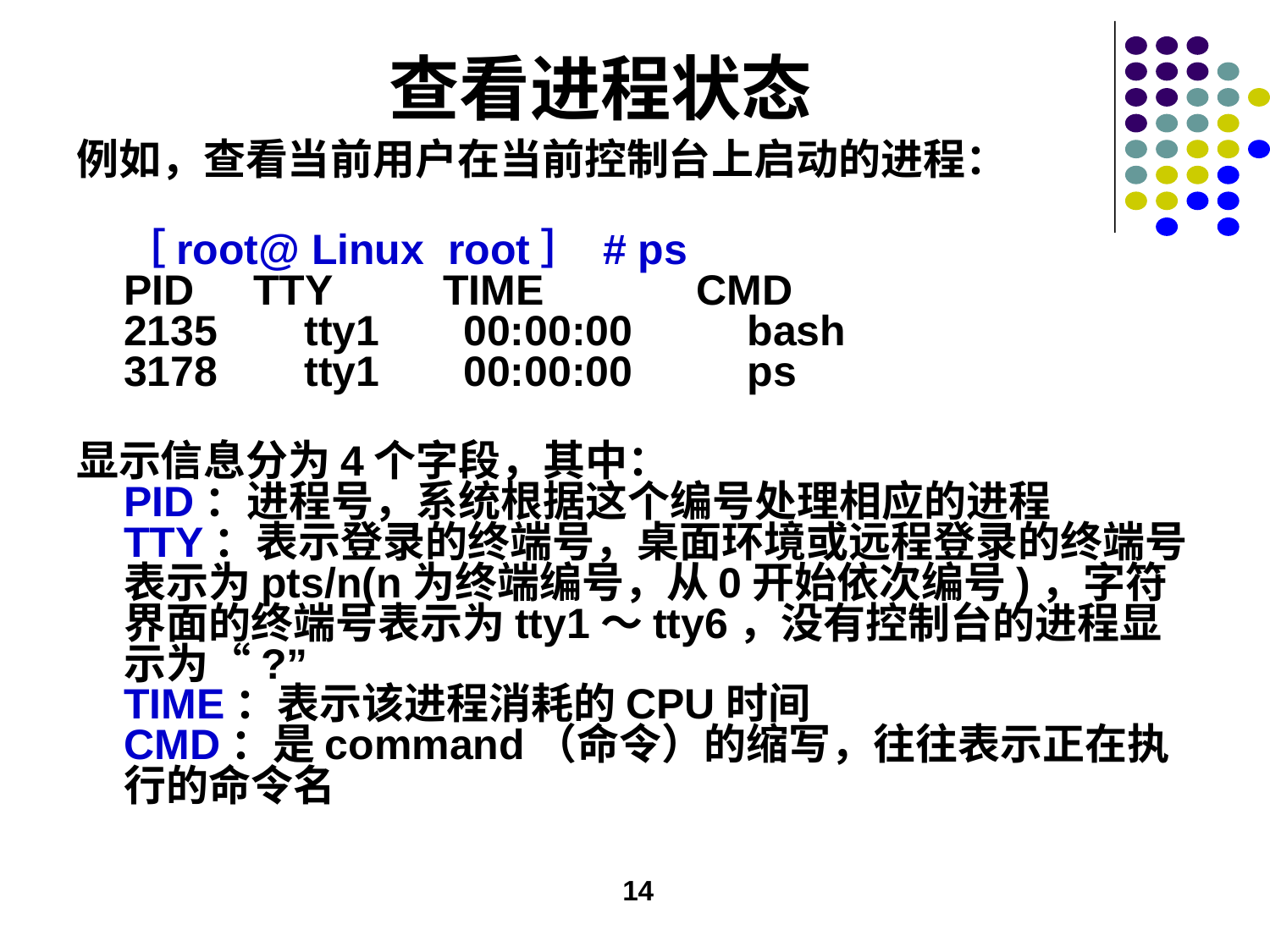

查看进程状态
例如，查看当前用户在当前控制台上启动的进程：
［root@ Linux  root］ # ps
PID     TTY    　TIME　 　    CMD
2135  　tty1 　 00:00:00　　 bash
3178  　tty1 　 00:00:00　　 ps
显示信息分为4个字段，其中：
PID：进程号，系统根据这个编号处理相应的进程
TTY：表示登录的终端号，桌面环境或远程登录的终端号表示为pts/n(n为终端编号，从0开始依次编号)，字符界面的终端号表示为tty1～tty6，没有控制台的进程显示为“?”
TIME：表示该进程消耗的CPU时间
CMD：是command（命令）的缩写，往往表示正在执行的命令名
14